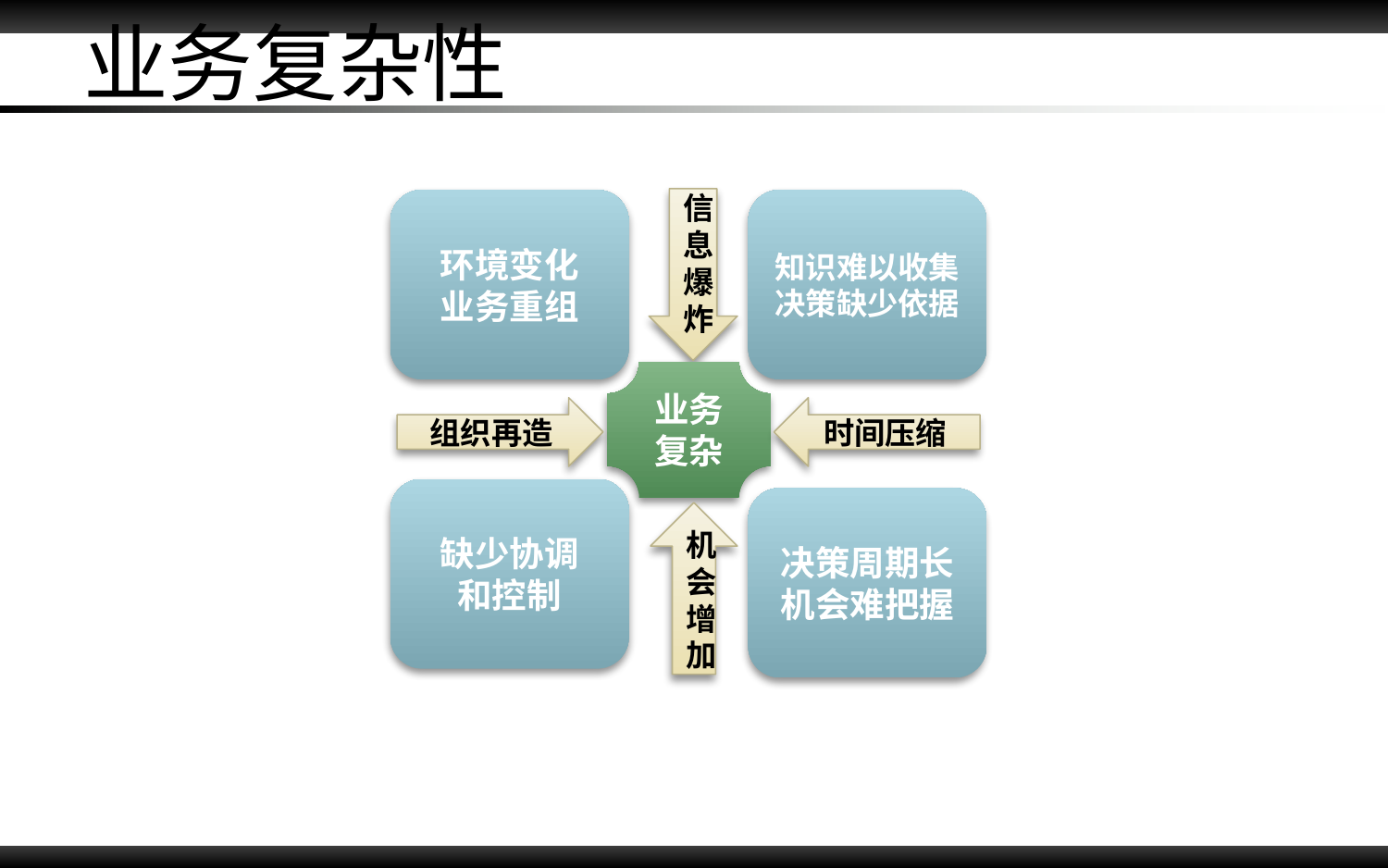

# 业务复杂性
信息爆炸
环境变化
业务重组
知识难以收集
决策缺少依据
业务
复杂
组织再造
时间压缩
缺少协调
和控制
决策周期长
机会难把握
机会增加